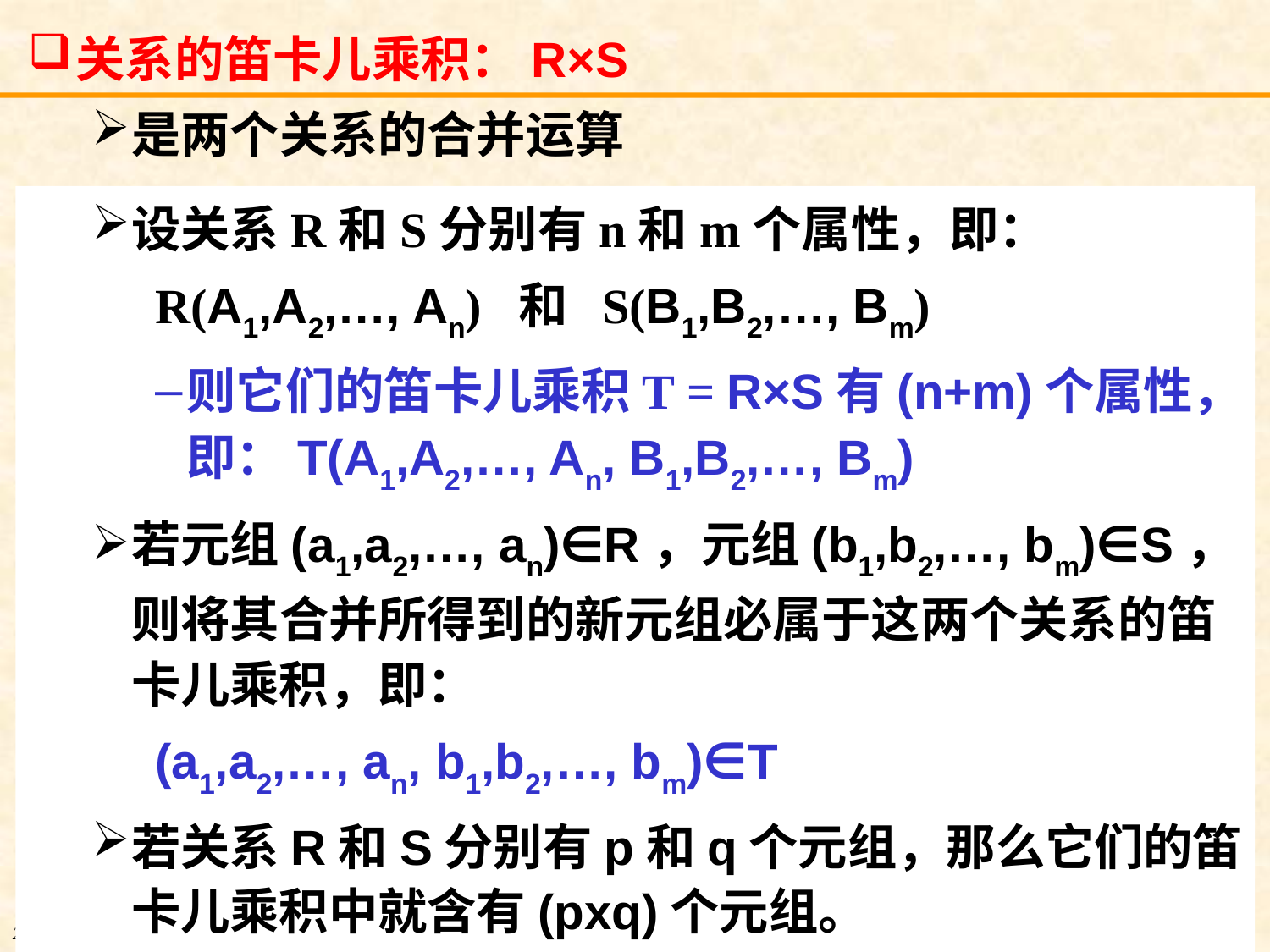

# 关系的笛卡儿乘积：R×S
是两个关系的合并运算
设关系R和S分别有n和m个属性，即：
R(A1,A2,…, An)  和  S(B1,B2,…, Bm)
则它们的笛卡儿乘积T = R×S有(n+m)个属性，即：T(A1,A2,…, An, B1,B2,…, Bm)
若元组(a1,a2,…, an)∈R，元组(b1,b2,…, bm)∈S，则将其合并所得到的新元组必属于这两个关系的笛卡儿乘积，即：
(a1,a2,…, an, b1,b2,…, bm)∈T
若关系R和S分别有p和q个元组，那么它们的笛卡儿乘积中就含有(pxq)个元组。
87
2007年度-教育部-IBM精品课程-南京大学计算机科学与技术系